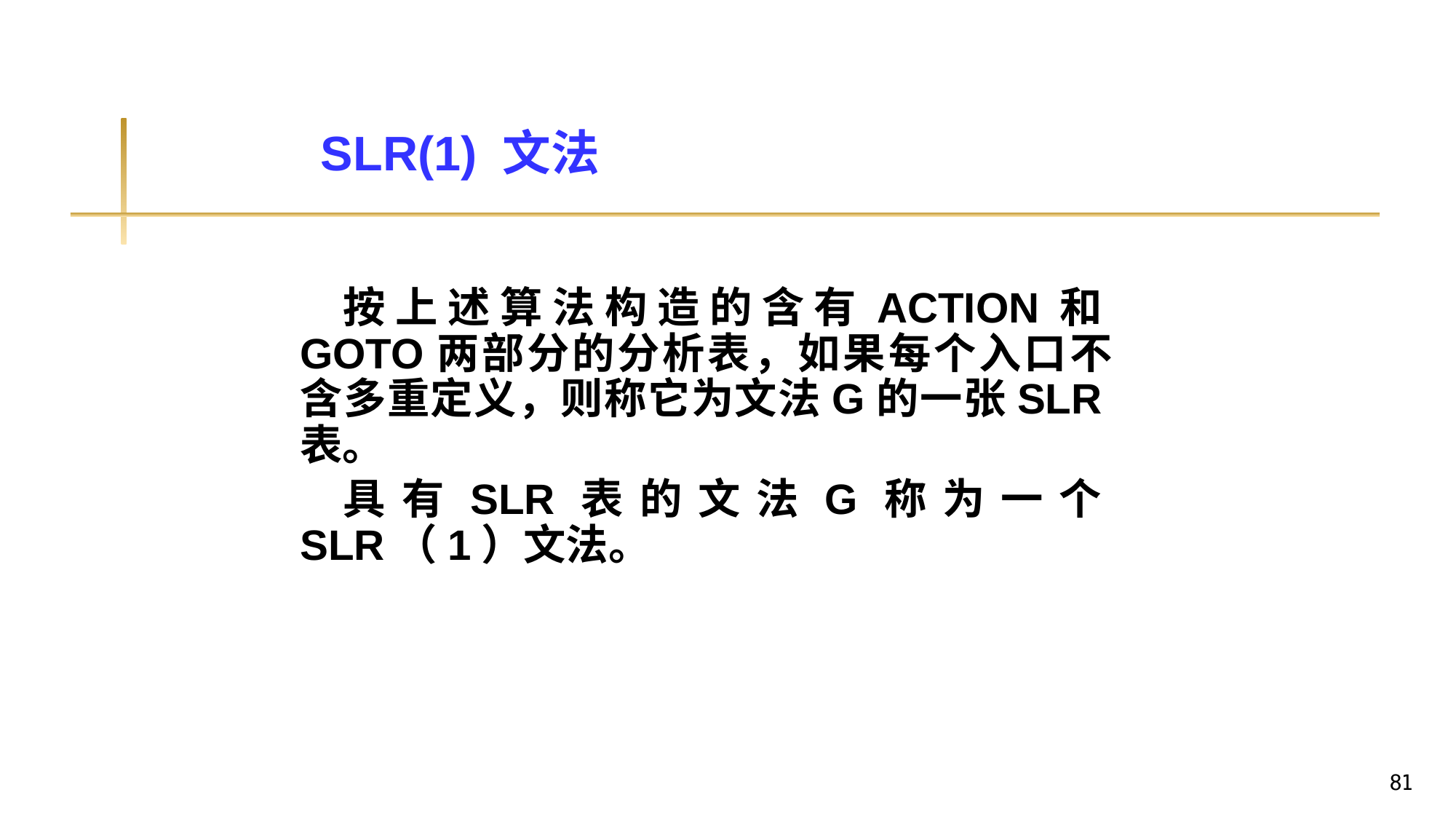

# SLR(1) 文法
按上述算法构造的含有ACTION和GOTO两部分的分析表，如果每个入口不含多重定义，则称它为文法G的一张SLR表。
具有SLR表的文法G称为一个SLR（1）文法。
81